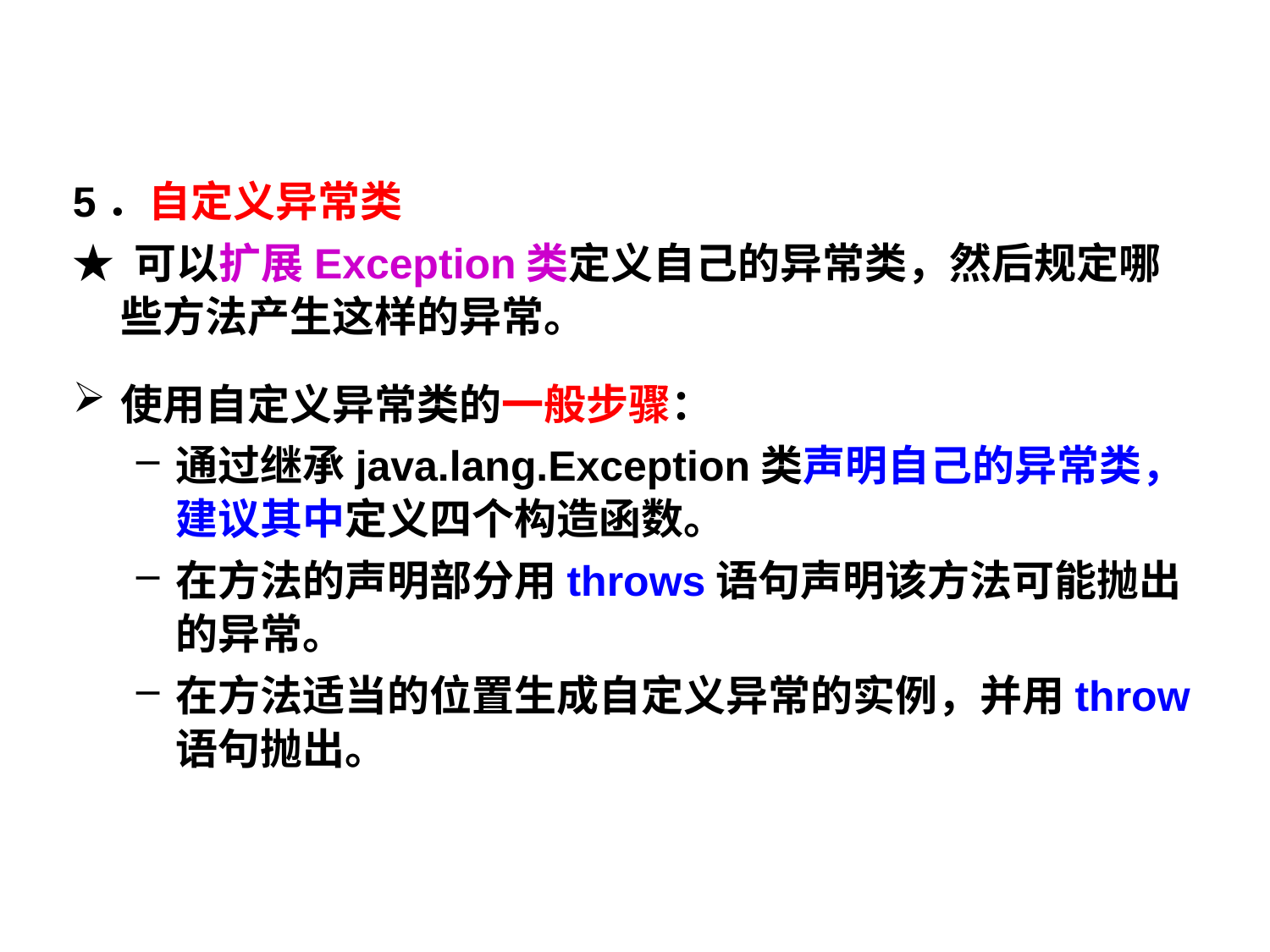

5．自定义异常类
★ 可以扩展Exception类定义自己的异常类，然后规定哪些方法产生这样的异常。

使用自定义异常类的一般步骤：
通过继承java.lang.Exception类声明自己的异常类，建议其中定义四个构造函数。
在方法的声明部分用throws语句声明该方法可能抛出的异常。
在方法适当的位置生成自定义异常的实例，并用throw语句抛出。